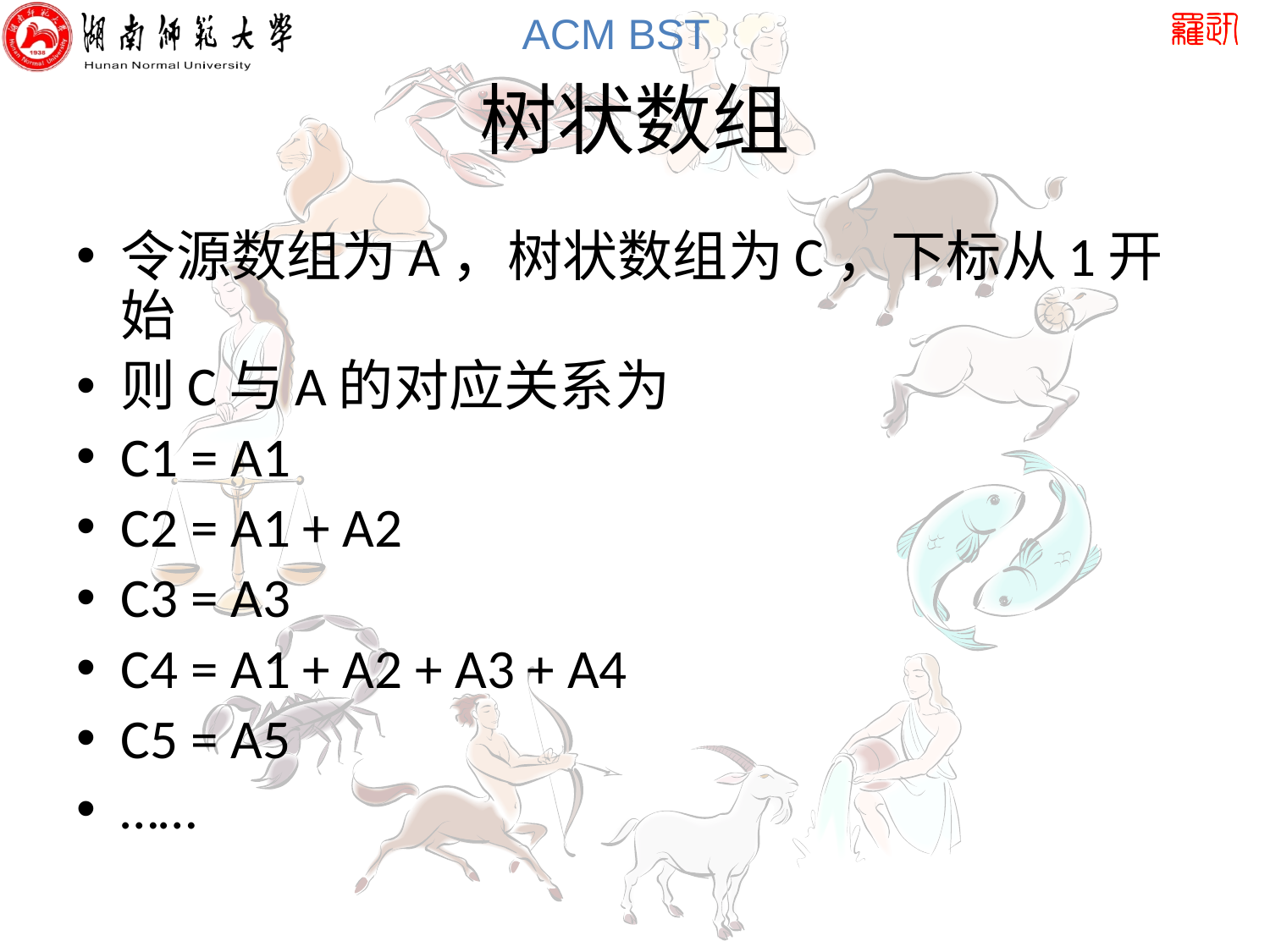

# 树状数组
令源数组为A，树状数组为C，下标从1开始
则C与A的对应关系为
C1 = A1
C2 = A1 + A2
C3 = A3
C4 = A1 + A2 + A3 + A4
C5 = A5
……